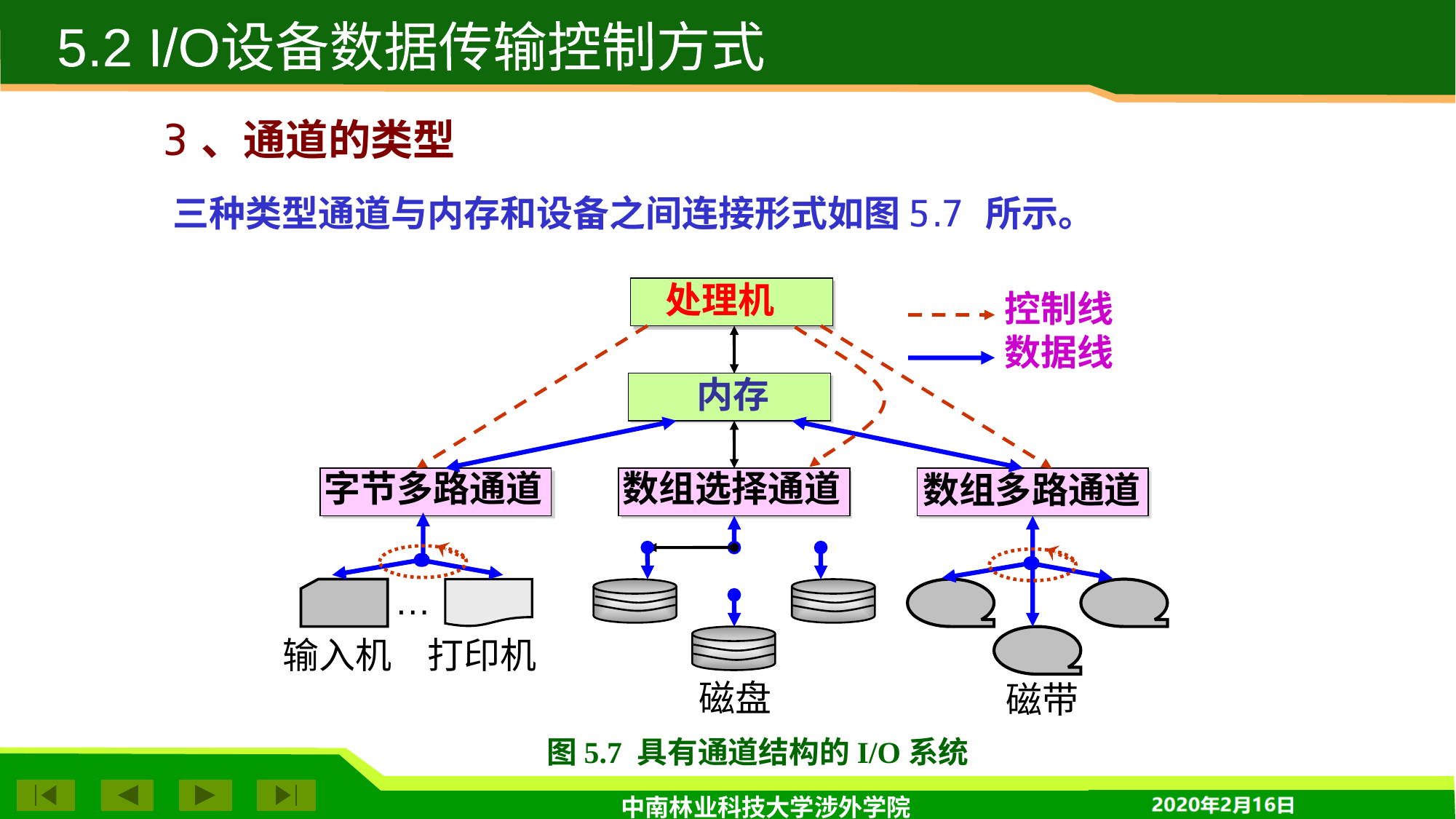

5.2 I/O设备数据传输控制方式
3、通道的类型
三种类型通道与内存和设备之间连接形式如图5.7 所示。
处理机

控制线
数据线

内存

字节多路通道
数组选择通道
数组多路通道

…

输入机
打印机

磁盘
磁带

图5.7 具有通道结构的I/O系统